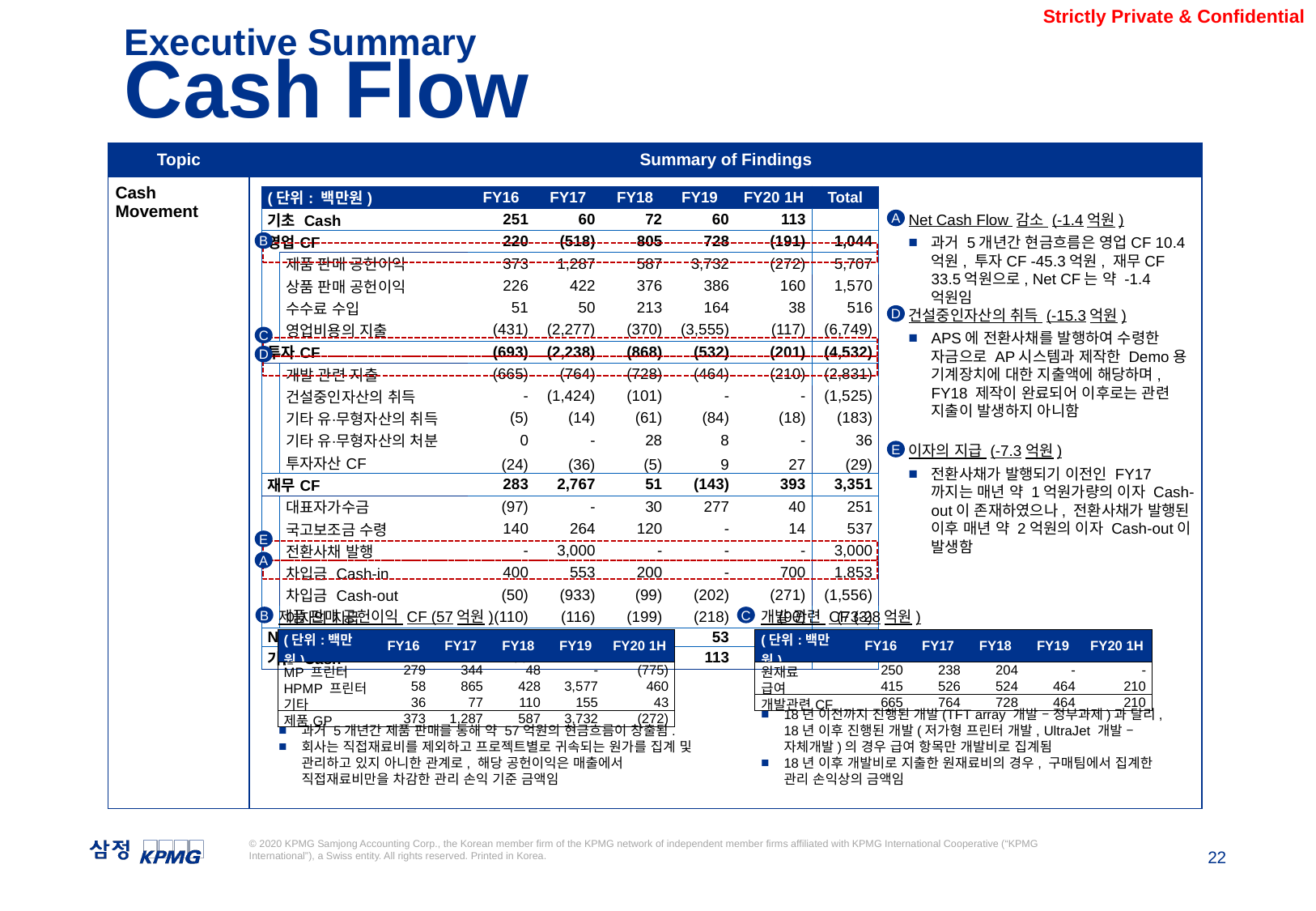

Executive Summary
Cash Flow
| Topic | Summary of Findings |
| --- | --- |
| Cash Movement |  |
| (단위: 백만원) |  | FY16 | FY17 | FY18 | FY19 | FY20 1H | Total |
| --- | --- | --- | --- | --- | --- | --- | --- |
| 기초 Cash |  | 251 | 60 | 72 | 60 | 113 |  |
| 영업CF |  | 220 | (518) | 805 | 728 | (191) | 1,044 |
|  | 제품 판매 공헌이익 | 373 | 1,287 | 587 | 3,732 | (272) | 5,707 |
|  | 상품 판매 공헌이익 | 226 | 422 | 376 | 386 | 160 | 1,570 |
|  | 수수료 수입 | 51 | 50 | 213 | 164 | 38 | 516 |
|  | 영업비용의 지출 | (431) | (2,277) | (370) | (3,555) | (117) | (6,749) |
| 투자CF |  | (693) | (2,238) | (868) | (532) | (201) | (4,532) |
|  | 개발 관련 지출 | (665) | (764) | (728) | (464) | (210) | (2,831) |
|  | 건설중인자산의 취득 | - | (1,424) | (101) | - | - | (1,525) |
|  | 기타 유∙무형자산의 취득 | (5) | (14) | (61) | (84) | (18) | (183) |
|  | 기타 유∙무형자산의 처분 | 0 | - | 28 | 8 | - | 36 |
|  | 투자자산CF | (24) | (36) | (5) | 9 | 27 | (29) |
| 재무CF |  | 283 | 2,767 | 51 | (143) | 393 | 3,351 |
|  | 대표자가수금 | (97) | - | 30 | 277 | 40 | 251 |
|  | 국고보조금 수령 | 140 | 264 | 120 | - | 14 | 537 |
|  | 전환사채 발행 | - | 3,000 | - | - | - | 3,000 |
|  | 차입금 Cash-in | 400 | 553 | 200 | - | 700 | 1,853 |
|  | 차입금 Cash-out | (50) | (933) | (99) | (202) | (271) | (1,556) |
|  | 이자의 지급 | (110) | (116) | (199) | (218) | (90) | (733) |
| Net Cash Flow |  | (191) | 12 | (12) | 53 | 1 | (137) |
| 기말 Cash |  | 60 | 72 | 60 | 113 | 114 |  |
A
Net Cash Flow 감소 (-1.4억원)
과거 5개년간 현금흐름은 영업CF 10.4억원, 투자CF -45.3억원, 재무CF 33.5억원으로, Net CF는 약 -1.4억원임
B

D
건설중인자산의 취득 (-15.3억원)
APS에 전환사채를 발행하여 수령한 자금으로 AP시스템과 제작한 Demo용 기계장치에 대한 지출액에 해당하며, FY18 제작이 완료되어 이후로는 관련 지출이 발생하지 아니함
C

D

E
이자의 지급 (-7.3억원)
전환사채가 발행되기 이전인 FY17까지는 매년 약 1억원가량의 이자 Cash-out이 존재하였으나, 전환사채가 발행된 이후 매년 약 2억원의 이자 Cash-out이 발생함
E

A

B
C
제품 판매 공헌이익 CF (57억원)

과거 5개년간 제품 판매를 통해 약 57억원의 현금흐름이 창출됨.
회사는 직접재료비를 제외하고 프로젝트별로 귀속되는 원가를 집계 및 관리하고 있지 아니한 관계로, 해당 공헌이익은 매출에서 직접재료비만을 차감한 관리 손익 기준 금액임
개발 관련 CF (-28억원)

18년 이전까지 진행된 개발(TFT array 개발 – 정부과제)과 달리, 18년 이후 진행된 개발(저가형 프린터 개발, UltraJet 개발 – 자체개발)의 경우 급여 항목만 개발비로 집계됨
18년 이후 개발비로 지출한 원재료비의 경우, 구매팀에서 집계한 관리 손익상의 금액임
| (단위:백만원) | FY16 | FY17 | FY18 | FY19 | FY20 1H |
| --- | --- | --- | --- | --- | --- |
| MP 프린터 | 279 | 344 | 48 | - | (775) |
| HPMP 프린터 | 58 | 865 | 428 | 3,577 | 460 |
| 기타 | 36 | 77 | 110 | 155 | 43 |
| 제품GP | 373 | 1,287 | 587 | 3,732 | (272) |
| (단위:백만원) | FY16 | FY17 | FY18 | FY19 | FY20 1H |
| --- | --- | --- | --- | --- | --- |
| 원재료 | 250 | 238 | 204 | - | - |
| 급여 | 415 | 526 | 524 | 464 | 210 |
| 개발관련CF | 665 | 764 | 728 | 464 | 210 |